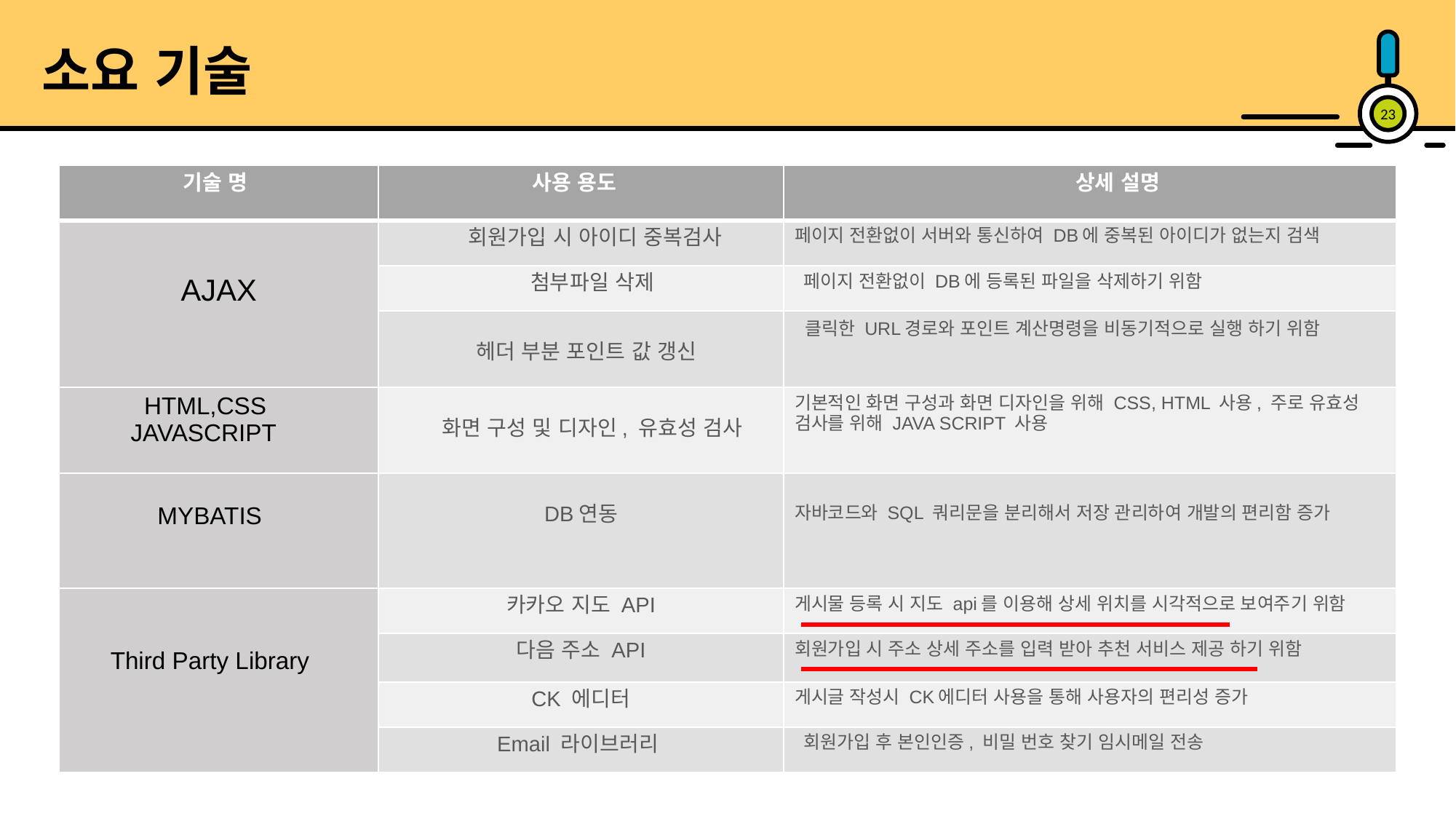

소요 기술
23
| 기술 명 | 사용 용도 | 상세 설명 |
| --- | --- | --- |
| AJAX | 회원가입 시 아이디 중복검사 | 페이지 전환없이 서버와 통신하여 DB에 중복된 아이디가 없는지 검색 |
|  | 첨부파일 삭제 | 페이지 전환없이 DB에 등록된 파일을 삭제하기 위함 |
|  | 헤더 부분 포인트 값 갱신 | 클릭한 URL경로와 포인트 계산명령을 비동기적으로 실행 하기 위함 |
| HTML,CSS JAVASCRIPT | 화면 구성 및 디자인, 유효성 검사 | 기본적인 화면 구성과 화면 디자인을 위해 CSS, HTML 사용, 주로 유효성 검사를 위해 JAVA SCRIPT 사용 |
| MYBATIS | DB연동 | 자바코드와 SQL 쿼리문을 분리해서 저장 관리하여 개발의 편리함 증가 |
| Third Party Library | 카카오 지도 API | 게시물 등록 시 지도 api를 이용해 상세 위치를 시각적으로 보여주기 위함 |
|  | 다음 주소 API | 회원가입 시 주소 상세 주소를 입력 받아 추천 서비스 제공 하기 위함 |
|  | CK 에디터 | 게시글 작성시 CK에디터 사용을 통해 사용자의 편리성 증가 |
|  | Email 라이브러리 | 회원가입 후 본인인증, 비밀 번호 찾기 임시메일 전송 |